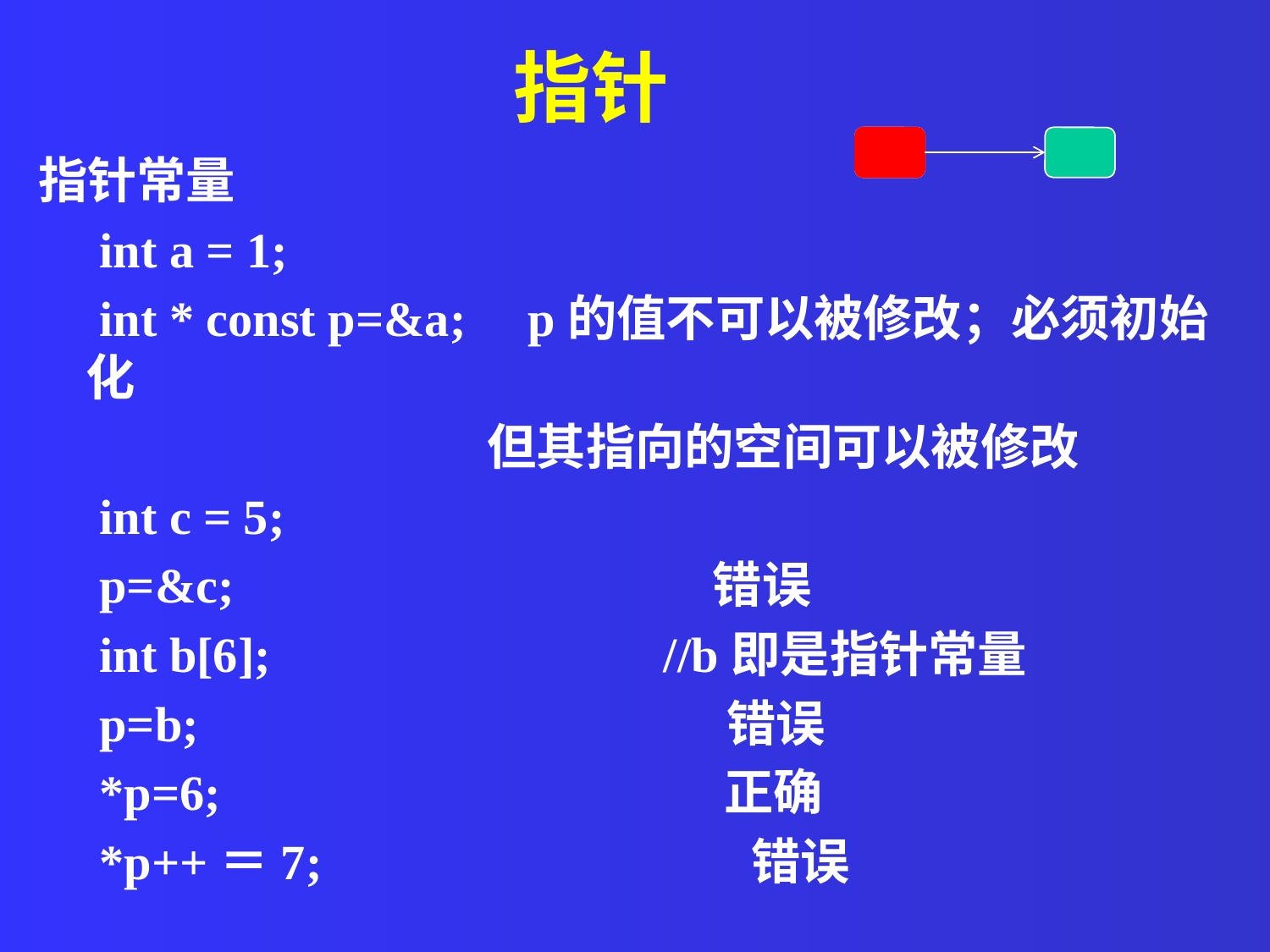

指针

指针常量
     int a = 1;
     int * const p=&a;     p的值不可以被修改；必须初始化
                                       但其指向的空间可以被修改
     int c = 5;
     p=&c;                                      错误
     int b[6];                                //b即是指针常量
     p=b;                                          错误
     *p=6;                                        正确
     *p++＝7;                                  错误